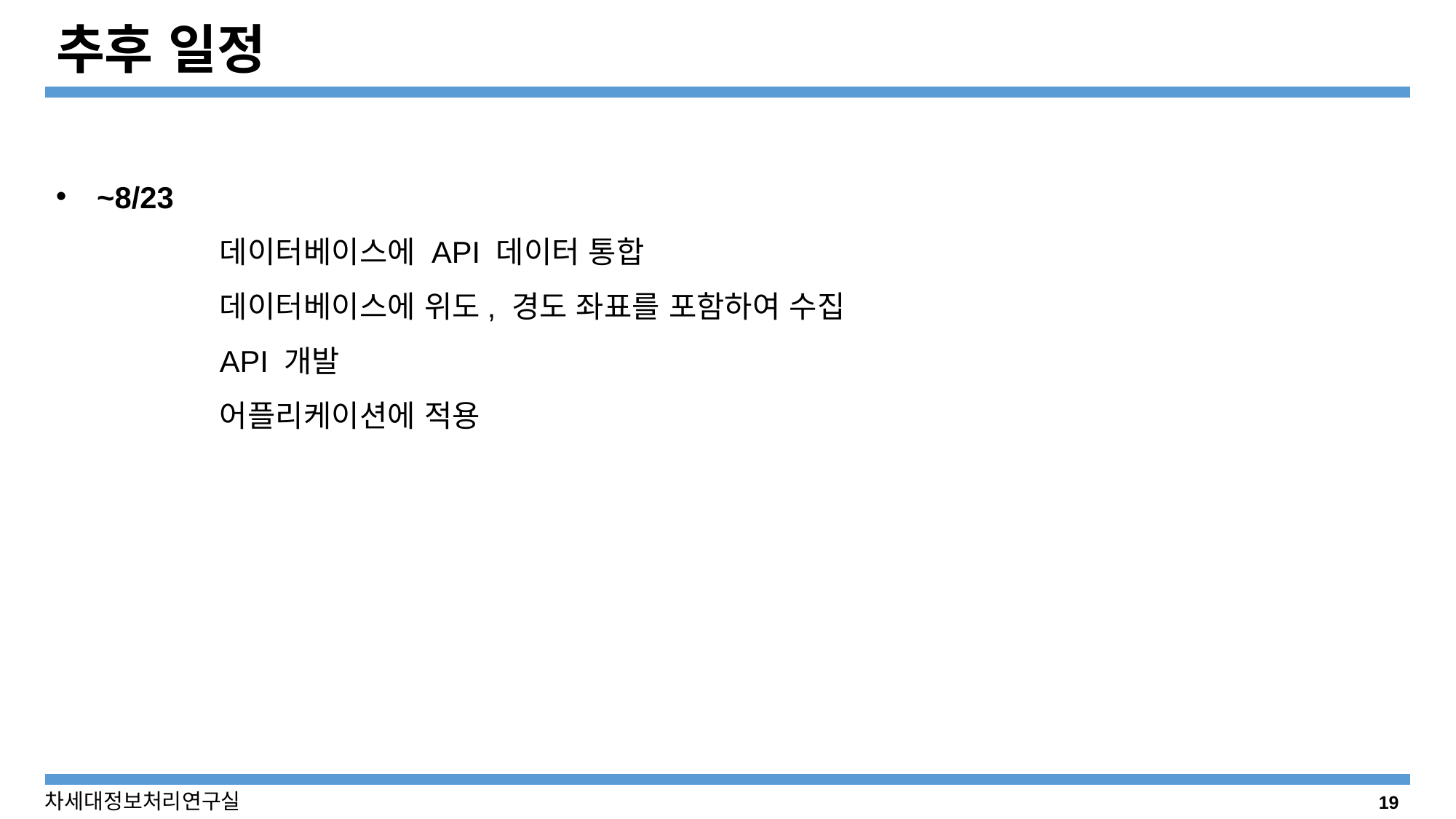

# 추후 일정
~8/23
	데이터베이스에 API 데이터 통합
	데이터베이스에 위도, 경도 좌표를 포함하여 수집
	API 개발
	어플리케이션에 적용
19